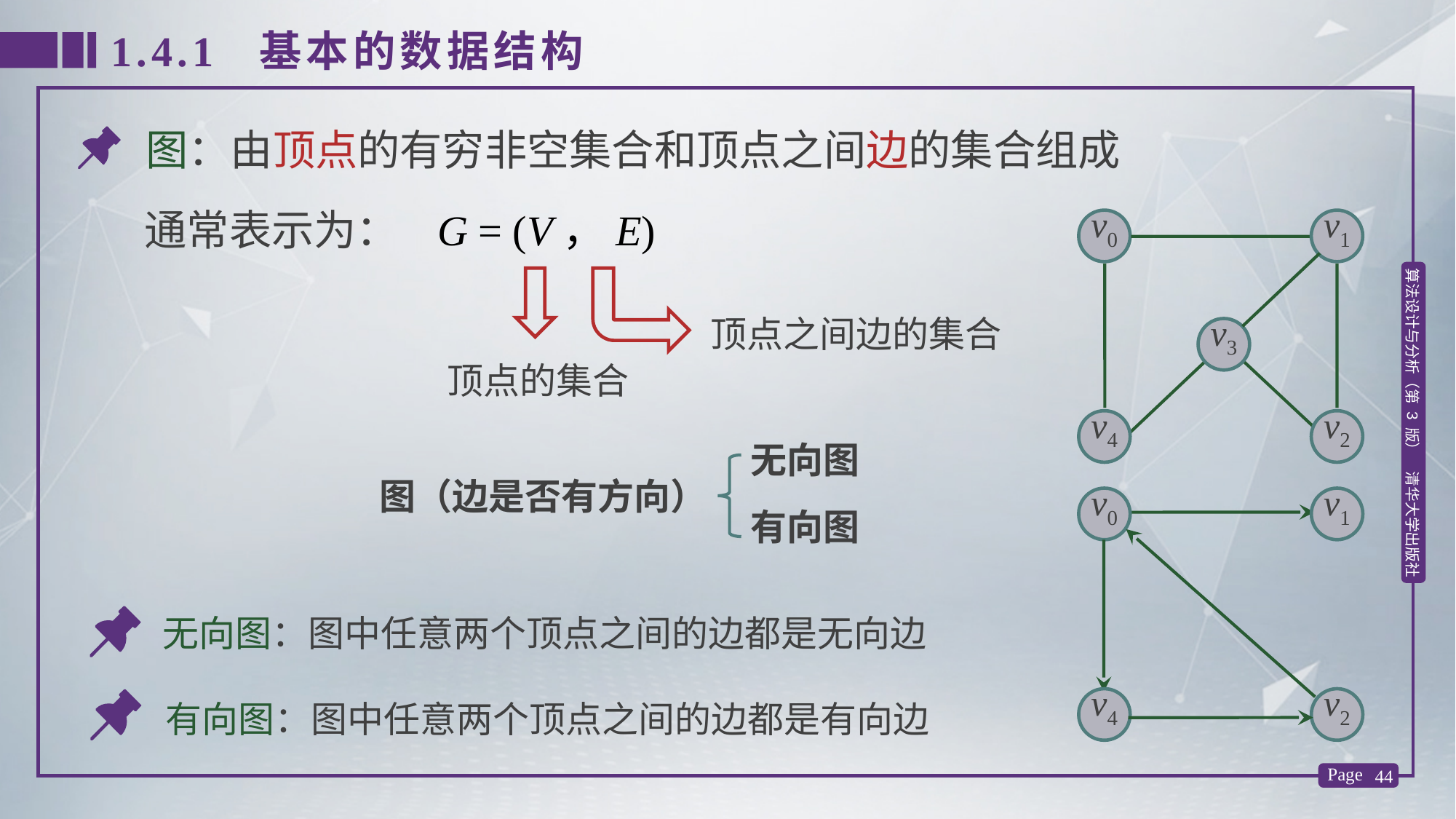

1.4.1  基本的数据结构
图：由顶点的有穷非空集合和顶点之间边的集合组成

通常表示为：   G = (V，E)
v0
v1

v3

v4
v2

顶点的集合

顶点之间边的集合
无向图

图（边是否有方向）
有向图
v0
v1

v4
v2

无向图：图中任意两个顶点之间的边都是无向边

有向图：图中任意两个顶点之间的边都是有向边